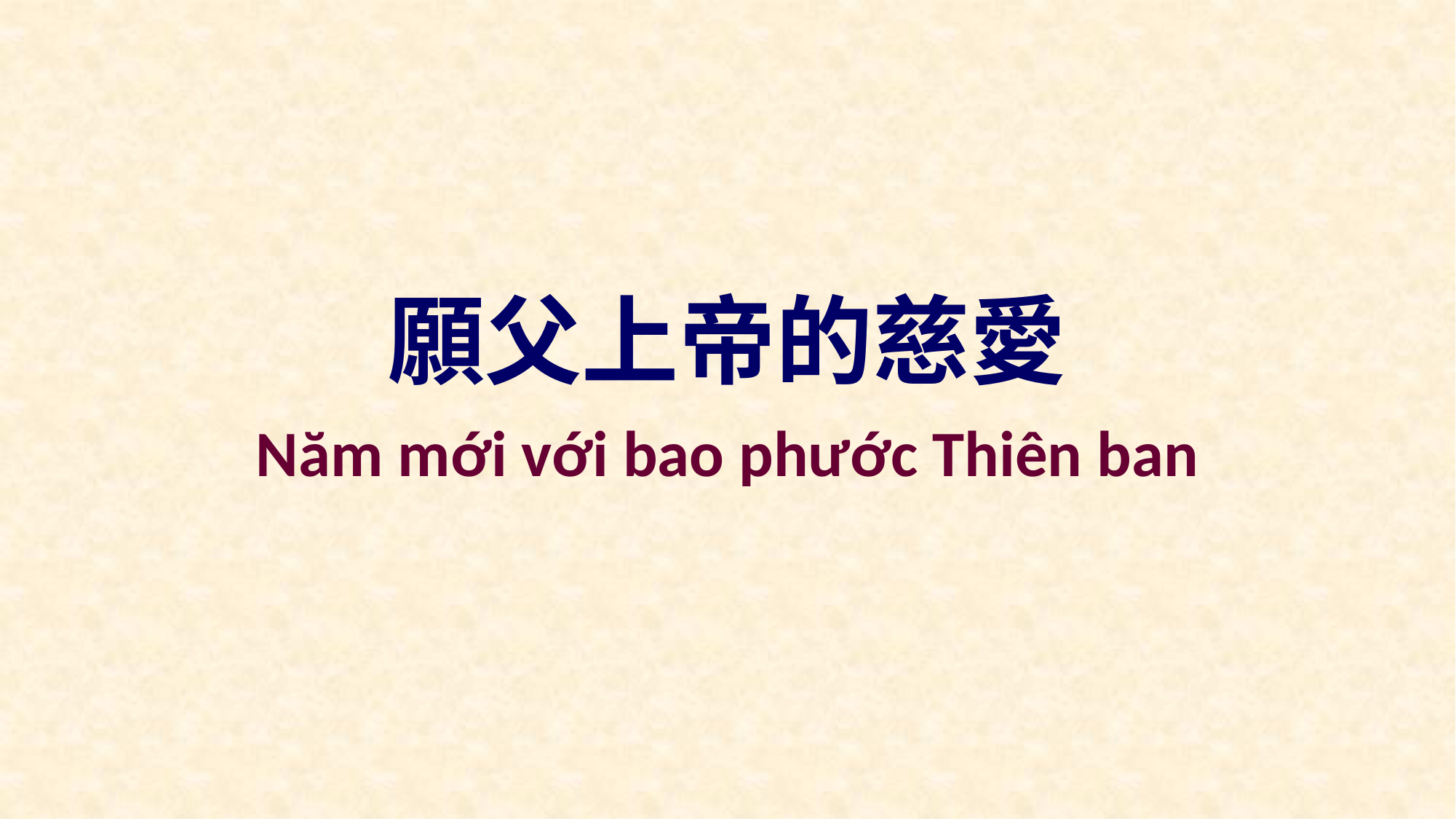

願父上帝的慈愛
Năm mới với bao phước Thiên ban